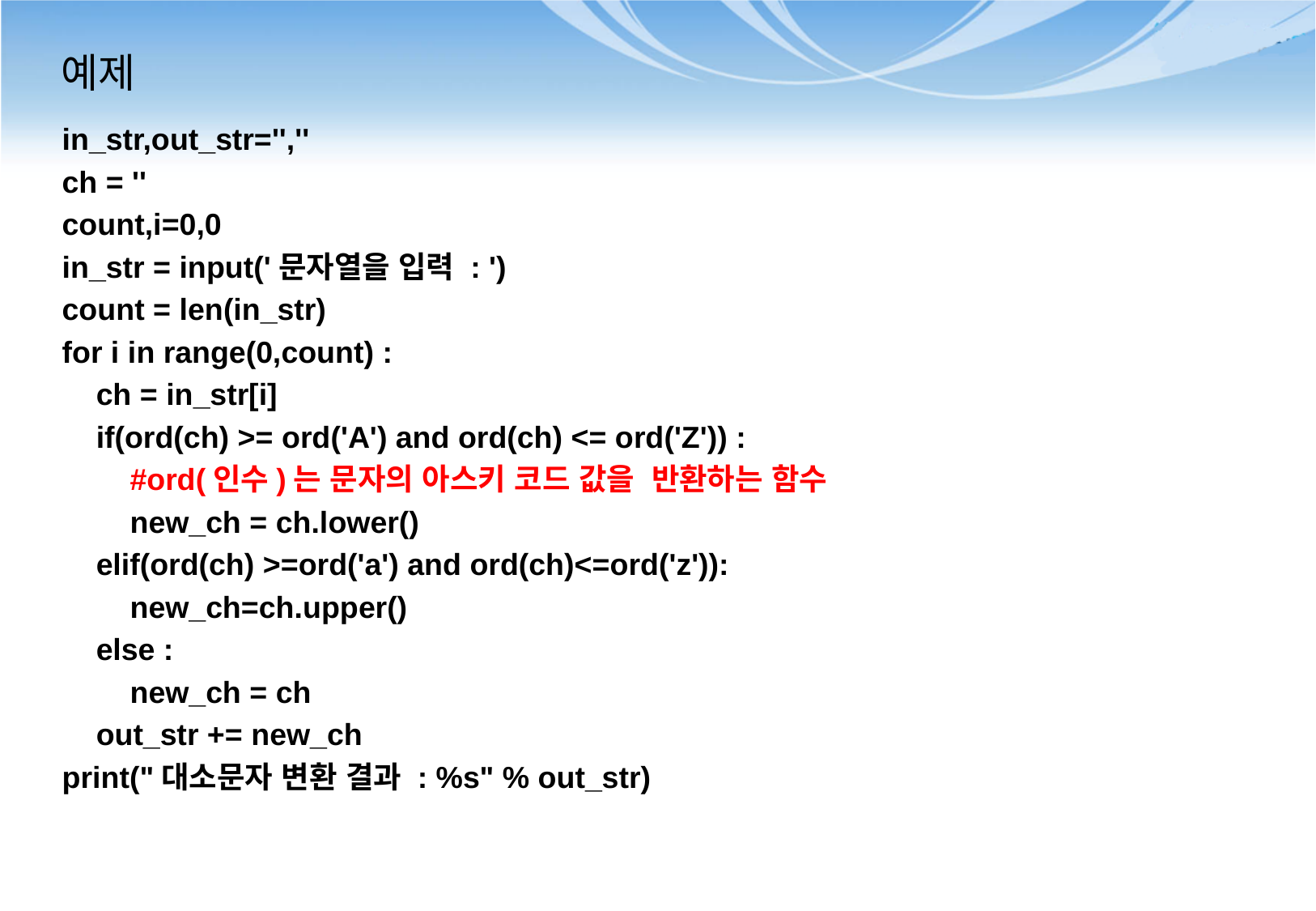

# 예제
in_str,out_str='',''
ch = ''
count,i=0,0
in_str = input('문자열을 입력 : ')
count = len(in_str)
for i in range(0,count) :
    ch = in_str[i]
    if(ord(ch) >= ord('A') and ord(ch) <= ord('Z')) :
        #ord(인수)는 문자의 아스키 코드 값을  반환하는 함수
        new_ch = ch.lower()
    elif(ord(ch) >=ord('a') and ord(ch)<=ord('z')):
        new_ch=ch.upper()
    else :
        new_ch = ch
    out_str += new_ch
print("대소문자 변환 결과 : %s" % out_str)